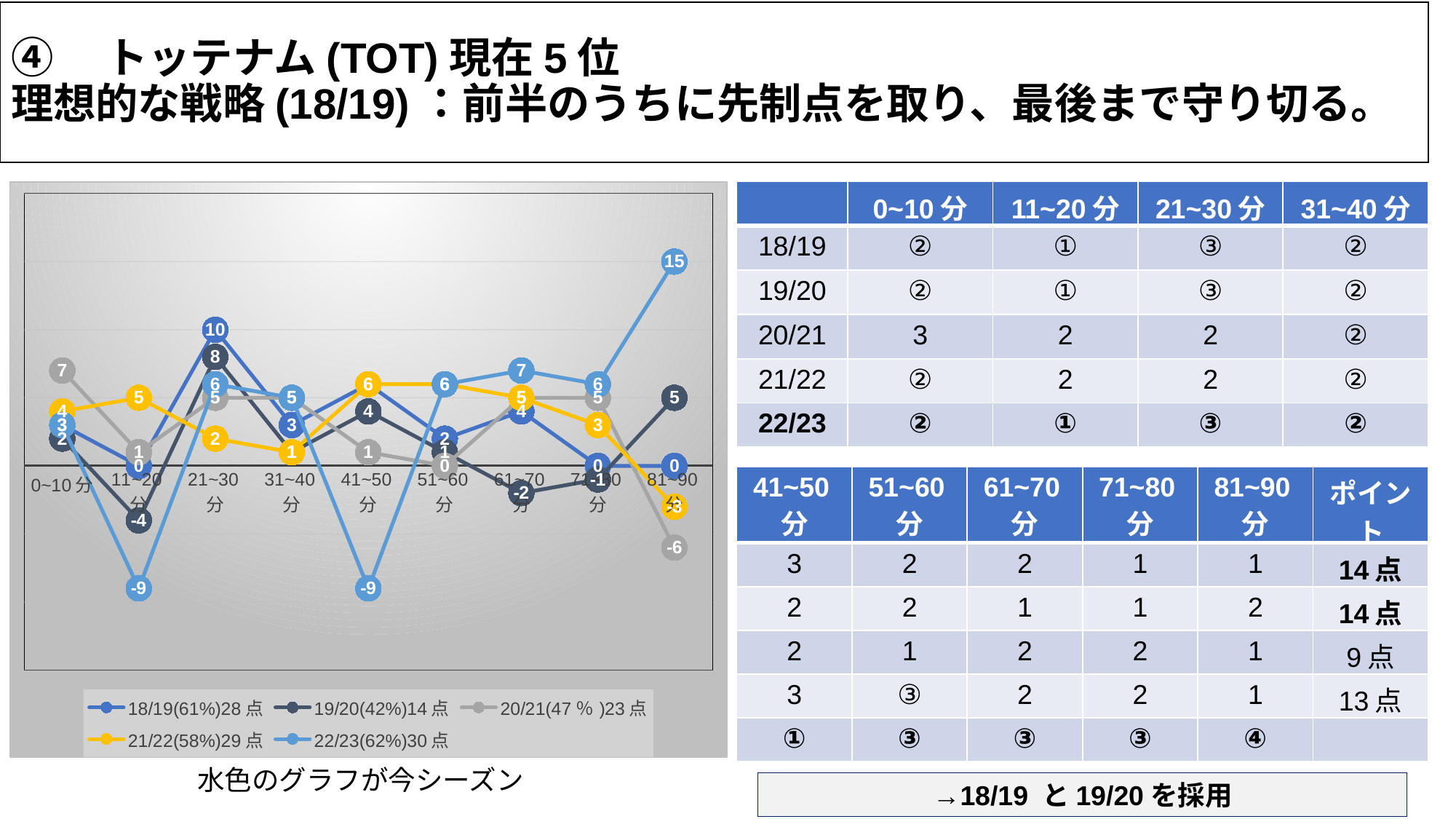

④　トッテナム(TOT)現在5位
理想的な戦略(18/19)：前半のうちに先制点を取り、最後まで守り切る。

### Chart

| Category | 18/19(61%)28点 | 19/20(42%)14点 | 20/21(47％)23点 | 21/22(58%)29点 | 22/23(62%)30点 |
|---|---|---|---|---|---|
| 0~10分 | 3.0 | 2.0 | 7.0 | 4.0 | 3.0 |
| 11~20分 | 0.0 | -4.0 | 1.0 | 5.0 | -9.0 |
| 21~30分 | 10.0 | 8.0 | 5.0 | 2.0 | 6.0 |
| 31~40分 | 3.0 | 1.0 | 5.0 | 1.0 | 5.0 |
| 41~50分 | 6.0 | 4.0 | 1.0 | 6.0 | -9.0 |
| 51~60分 | 2.0 | 1.0 | 0.0 | 6.0 | 6.0 |
| 61~70分 | 4.0 | -2.0 | 5.0 | 5.0 | 7.0 |
| 71~80分 | 0.0 | -1.0 | 5.0 | 3.0 | 6.0 |
| 81~90分 | 0.0 | 5.0 | -6.0 | -3.0 | 15.0 |
|  | 0~10分 | 11~20分 | 21~30分 | 31~40分 |
| --- | --- | --- | --- | --- |
| 18/19 | ② | ① | ③ | ② |
| 19/20 | ② | ① | ③ | ② |
| 20/21 | 3 | 2 | 2 | ② |
| 21/22 | ② | 2 | 2 | ② |
| 22/23 | ② | ① | ③ | ② |
| 41~50分 | 51~60分 | 61~70分 | 71~80分 | 81~90分 | ポイント |
| --- | --- | --- | --- | --- | --- |
| 3 | 2 | 2 | 1 | 1 | 14点 |
| 2 | 2 | 1 | 1 | 2 | 14点 |
| 2 | 1 | 2 | 2 | 1 | 9点 |
| 3 | ③ | 2 | 2 | 1 | 13点 |
| ① | ③ | ③ | ③ | ④ |  |
水色のグラフが今シーズン
→18/19	と19/20を採用